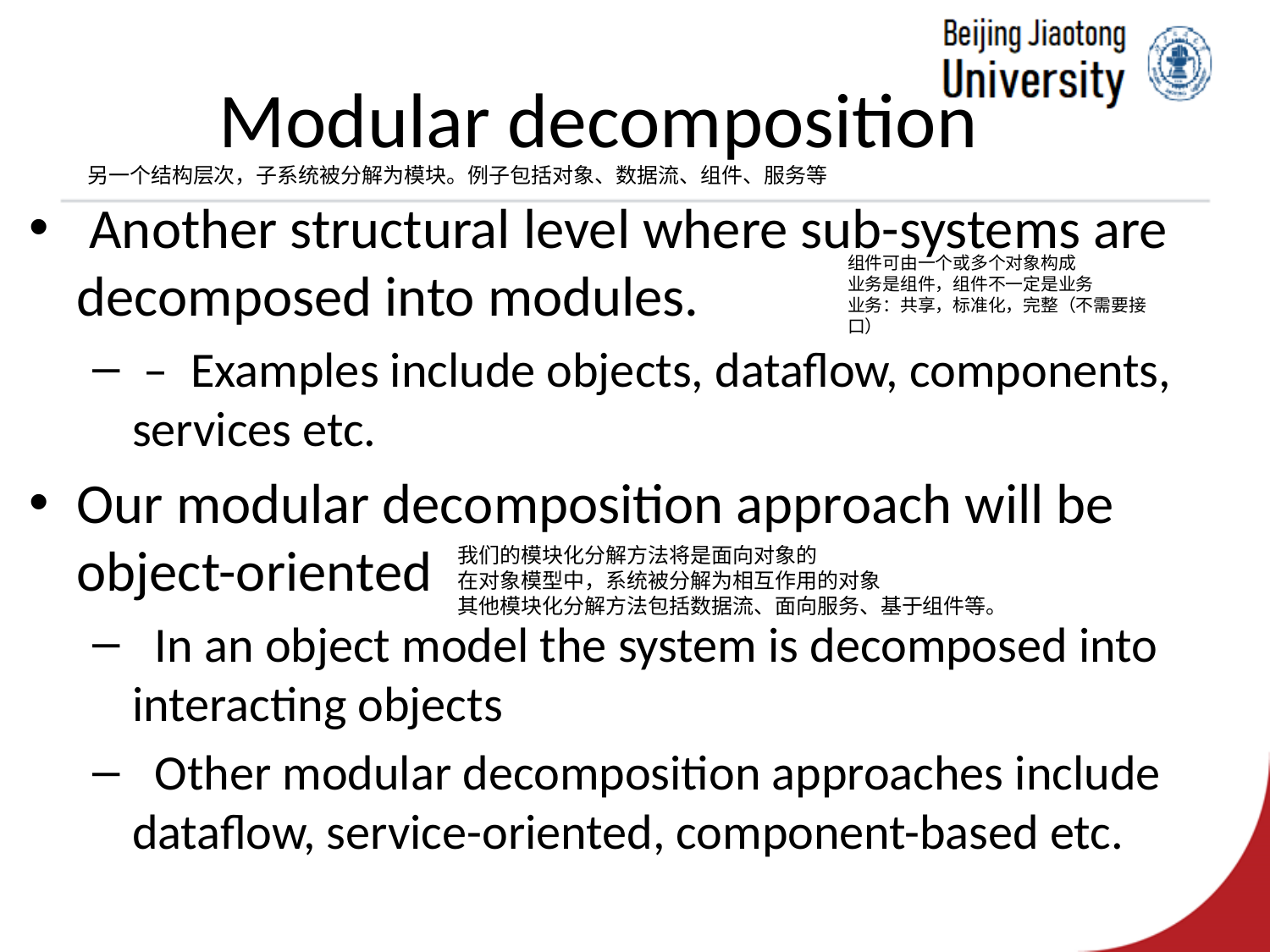

# Modular decomposition
另一个结构层次，子系统被分解为模块。例子包括对象、数据流、组件、服务等
 Another structural level where sub-systems are decomposed into modules.
 –  Examples include objects, dataflow, components, services etc.
Our modular decomposition approach will be object-oriented
  In an object model the system is decomposed into interacting objects
  Other modular decomposition approaches include dataflow, service-oriented, component-based etc.
组件可由一个或多个对象构成
业务是组件，组件不一定是业务
业务：共享，标准化，完整（不需要接口）
我们的模块化分解方法将是面向对象的
在对象模型中，系统被分解为相互作用的对象
其他模块化分解方法包括数据流、面向服务、基于组件等。